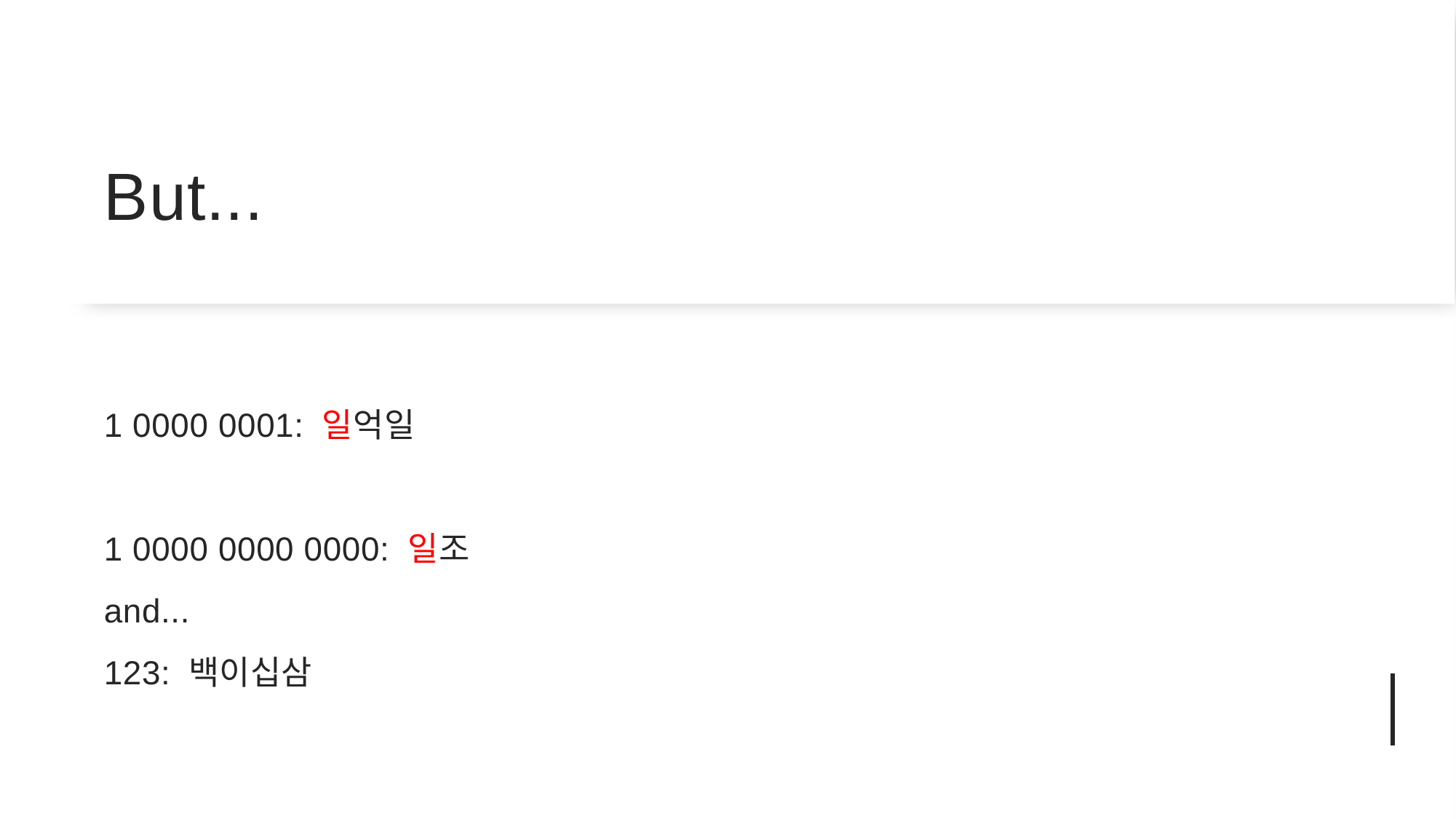

# But...

1 0000 0001: 일억일

1 0000 0000 0000: 일조
and...
123: 백이십삼